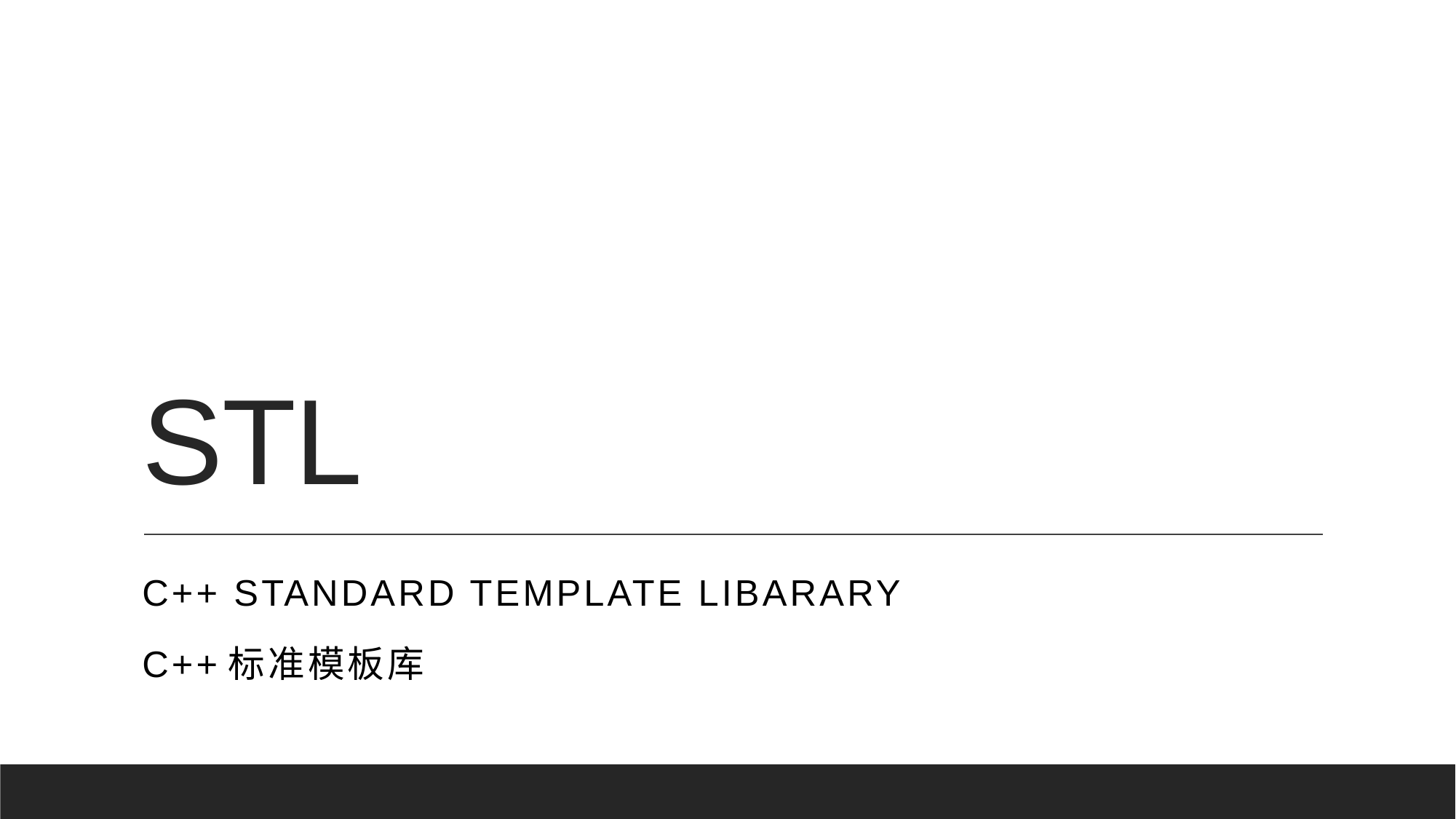

# STL
c++ standard template libarary
c++标准模板库